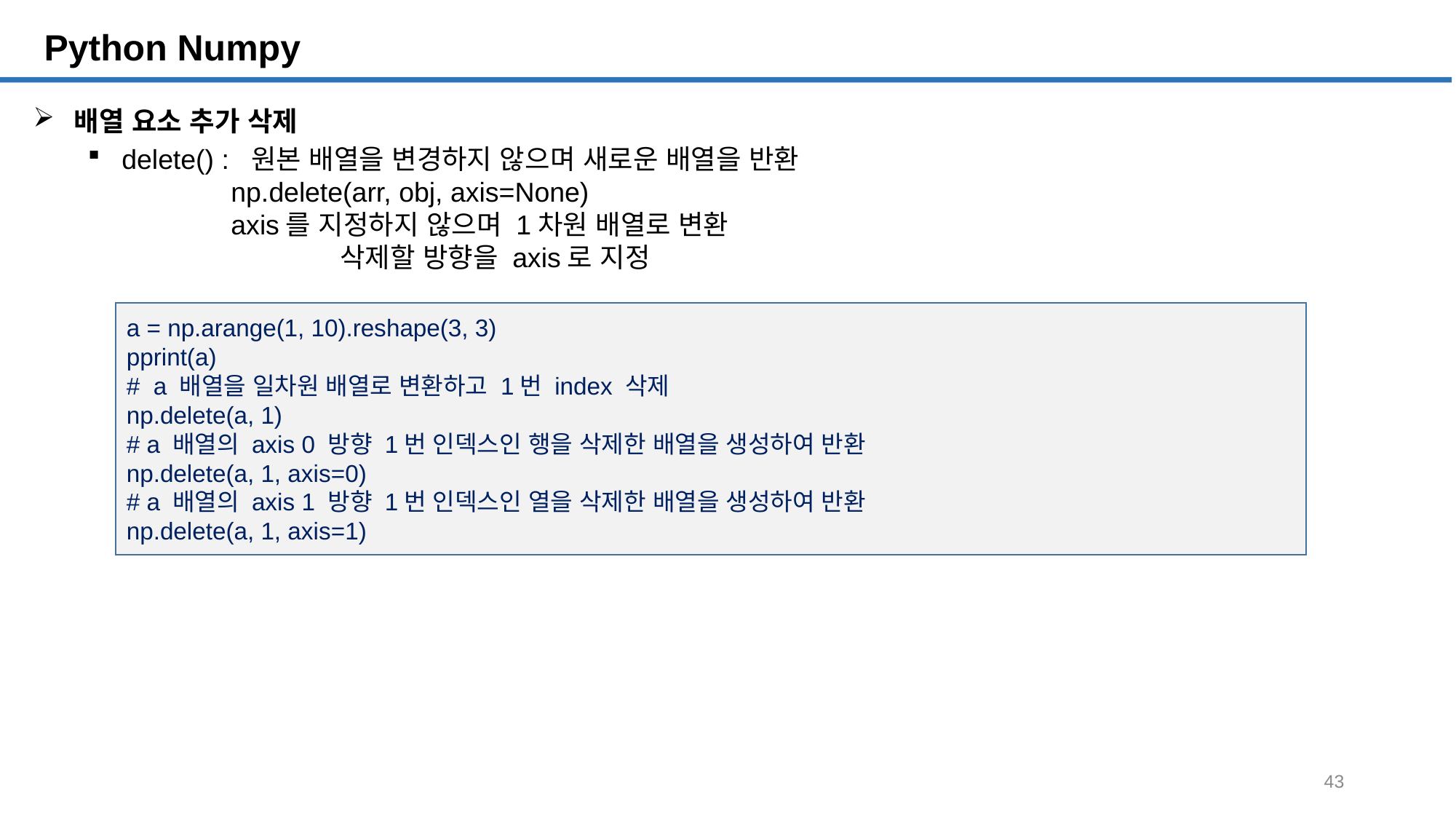

SQL 튜닝 개요
# Python Numpy

배열 요소 추가 삭제
delete() :  원본 배열을 변경하지 않으며 새로운 배열을 반환
   	np.delete(arr, obj, axis=None)
        	axis를 지정하지 않으며 1차원 배열로 변환
		삭제할 방향을 axis로 지정
a = np.arange(1, 10).reshape(3, 3)
pprint(a)
#  a 배열을 일차원 배열로 변환하고 1번 index 삭제
np.delete(a, 1)
# a 배열의 axis 0 방향 1번 인덱스인 행을 삭제한 배열을 생성하여 반환
np.delete(a, 1, axis=0)
# a 배열의 axis 1 방향 1번 인덱스인 열을 삭제한 배열을 생성하여 반환
np.delete(a, 1, axis=1)
43